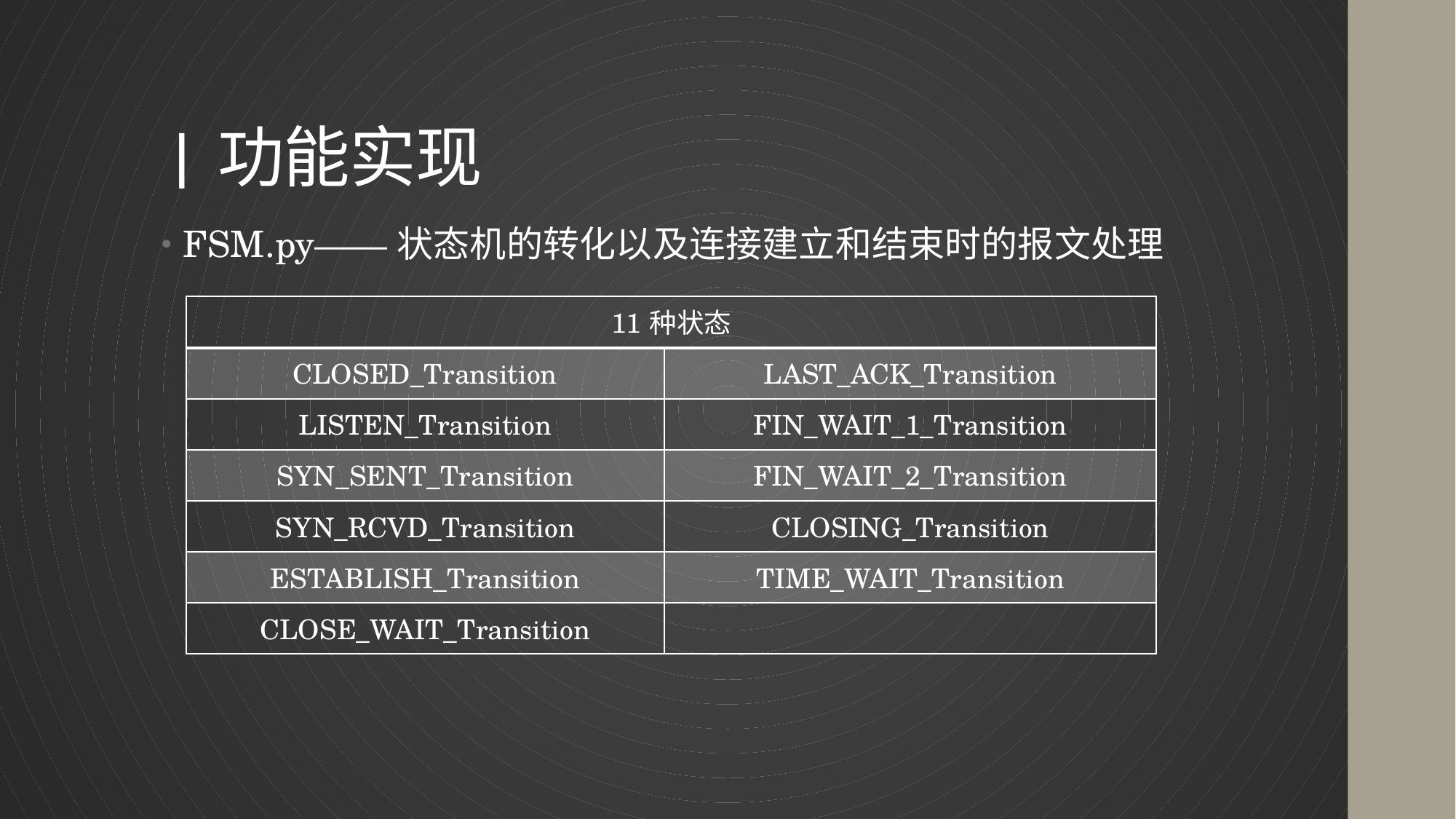

# |功能实现
FSM.py——状态机的转化以及连接建立和结束时的报文处理

| 11种状态 |  |
| --- | --- |
| CLOSED\_Transition | LAST\_ACK\_Transition |
| LISTEN\_Transition | FIN\_WAIT\_1\_Transition |
| SYN\_SENT\_Transition | FIN\_WAIT\_2\_Transition |
| SYN\_RCVD\_Transition | CLOSING\_Transition |
| ESTABLISH\_Transition | TIME\_WAIT\_Transition |
| CLOSE\_WAIT\_Transition |  |